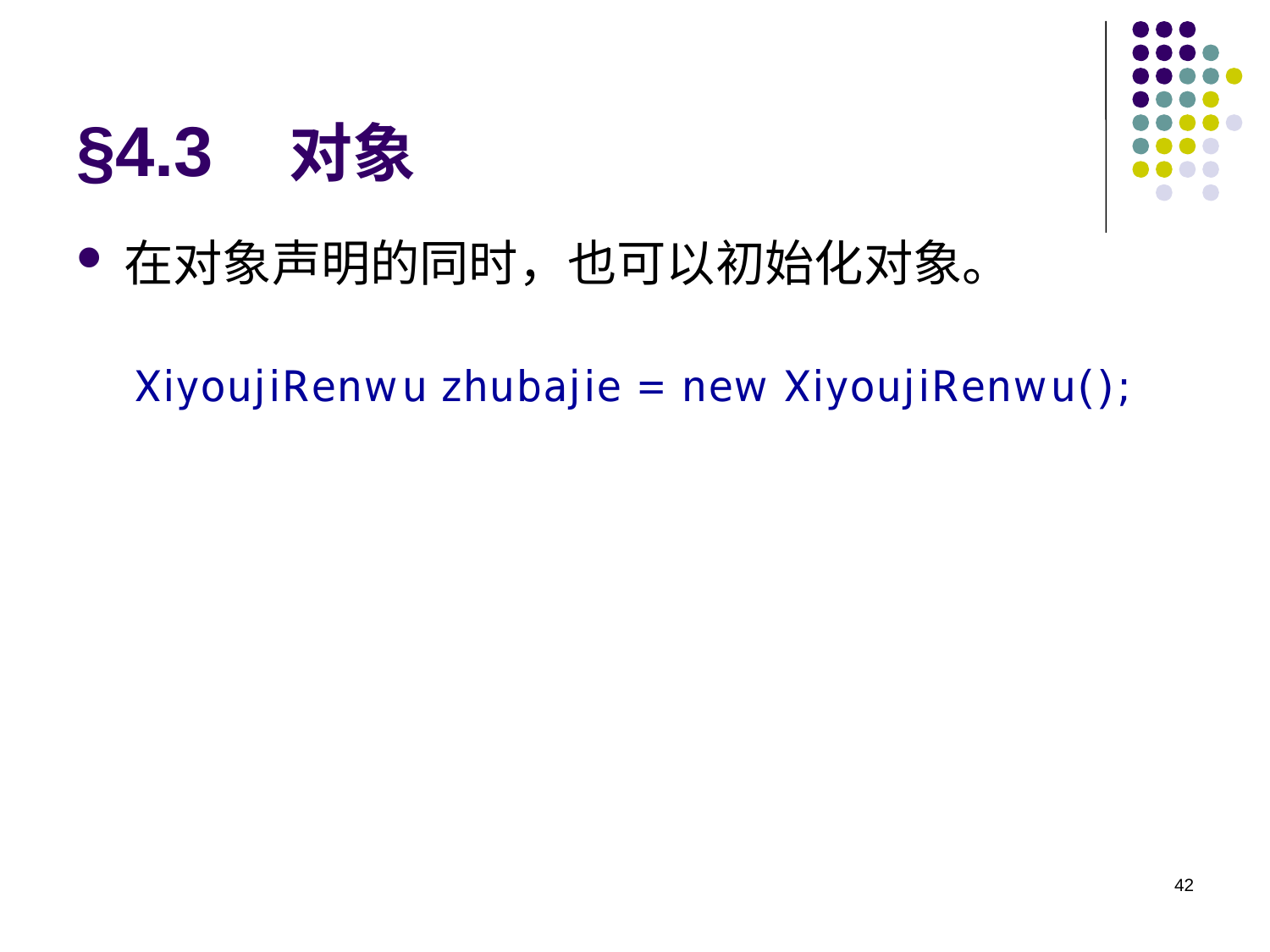

# §4.3   对象
在对象声明的同时，也可以初始化对象。

XiyoujiRenwu zhubajie = new XiyoujiRenwu();

42